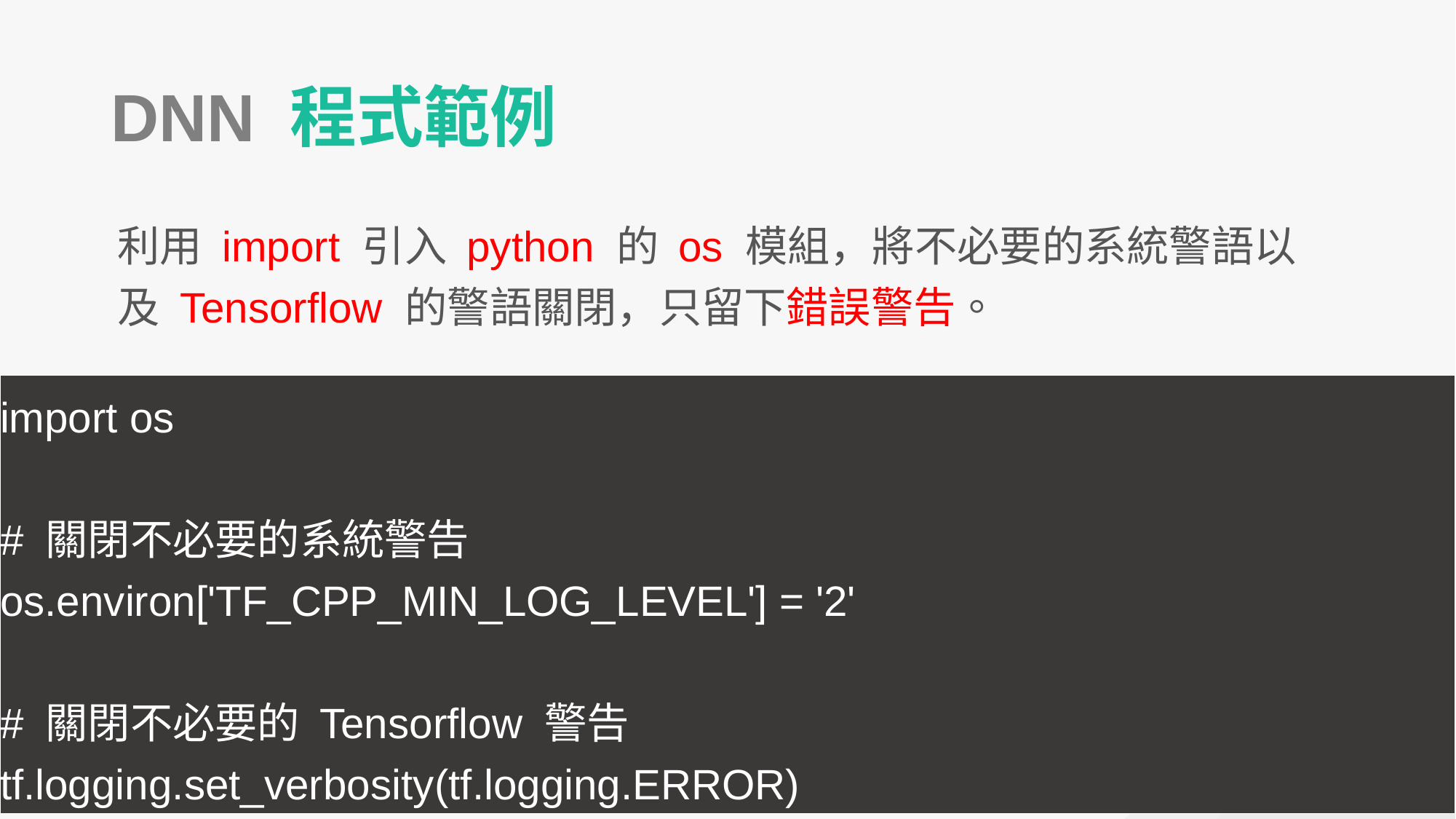

DNN 程式範例
利用 import 引入 python 的 os 模組，將不必要的系統警語以及 Tensorflow 的警語關閉，只留下錯誤警告。
import os

# 關閉不必要的系統警告
os.environ['TF_CPP_MIN_LOG_LEVEL'] = '2'

# 關閉不必要的 Tensorflow 警告
tf.logging.set_verbosity(tf.logging.ERROR)